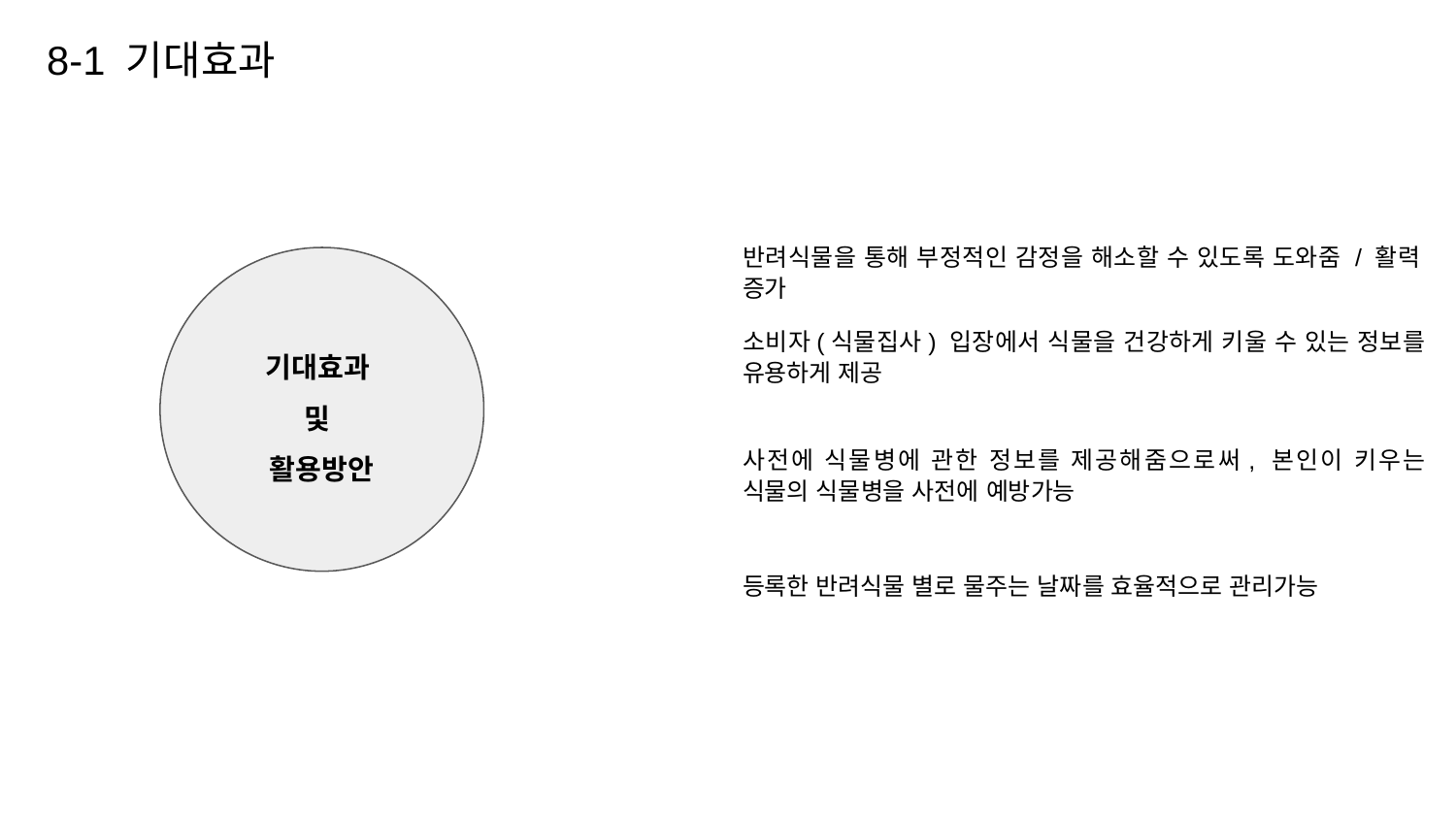

8-1 기대효과
반려식물을 통해 부정적인 감정을 해소할 수 있도록 도와줌 / 활력 증가
기대효과
및
활용방안
소비자(식물집사) 입장에서 식물을 건강하게 키울 수 있는 정보를 유용하게 제공
사전에 식물병에 관한 정보를 제공해줌으로써, 본인이 키우는 식물의 식물병을 사전에 예방가능
등록한 반려식물 별로 물주는 날짜를 효율적으로 관리가능